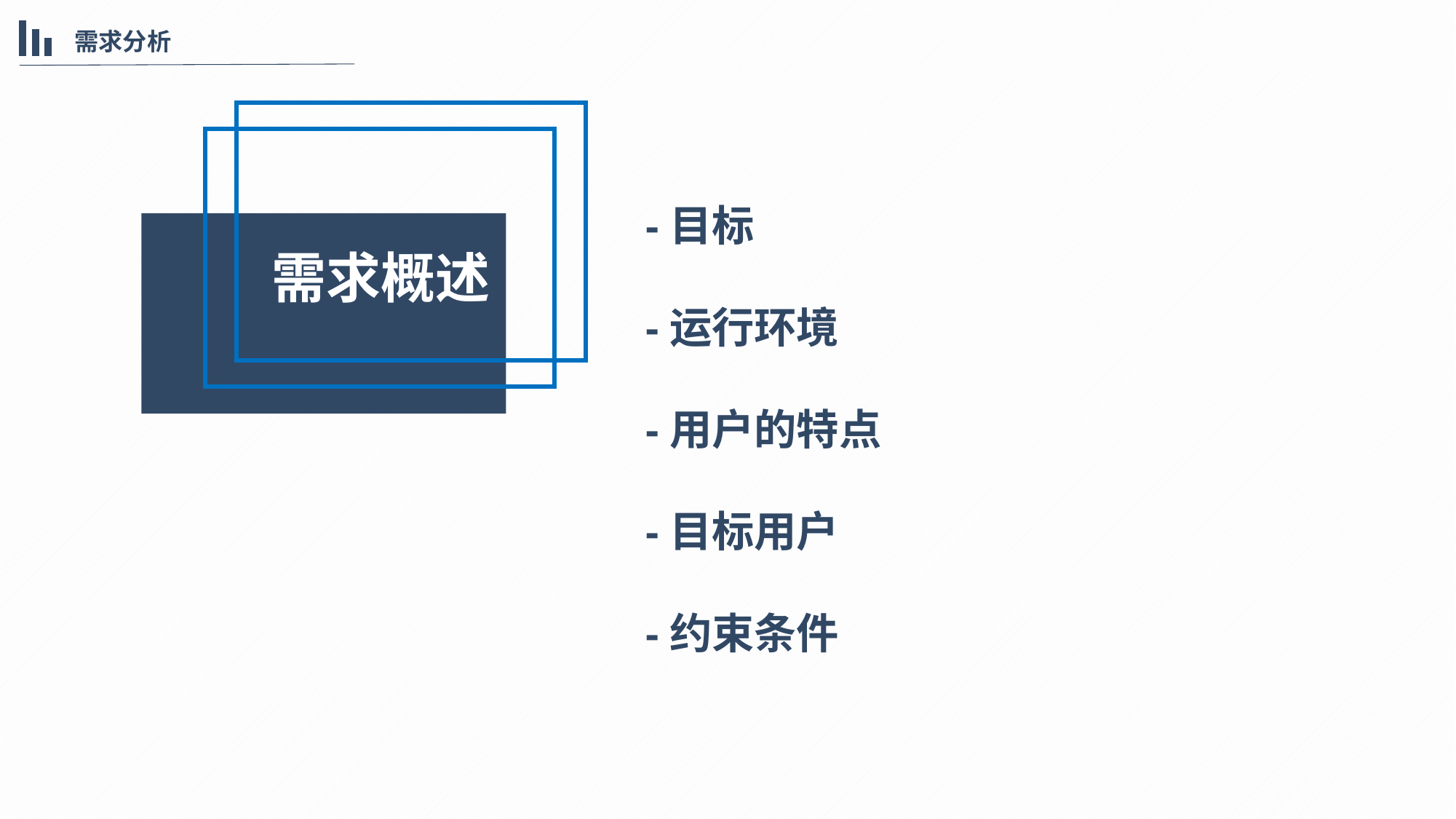

需求分析

-目标

-运行环境

-用户的特点

-目标用户

-约束条件

需求概述